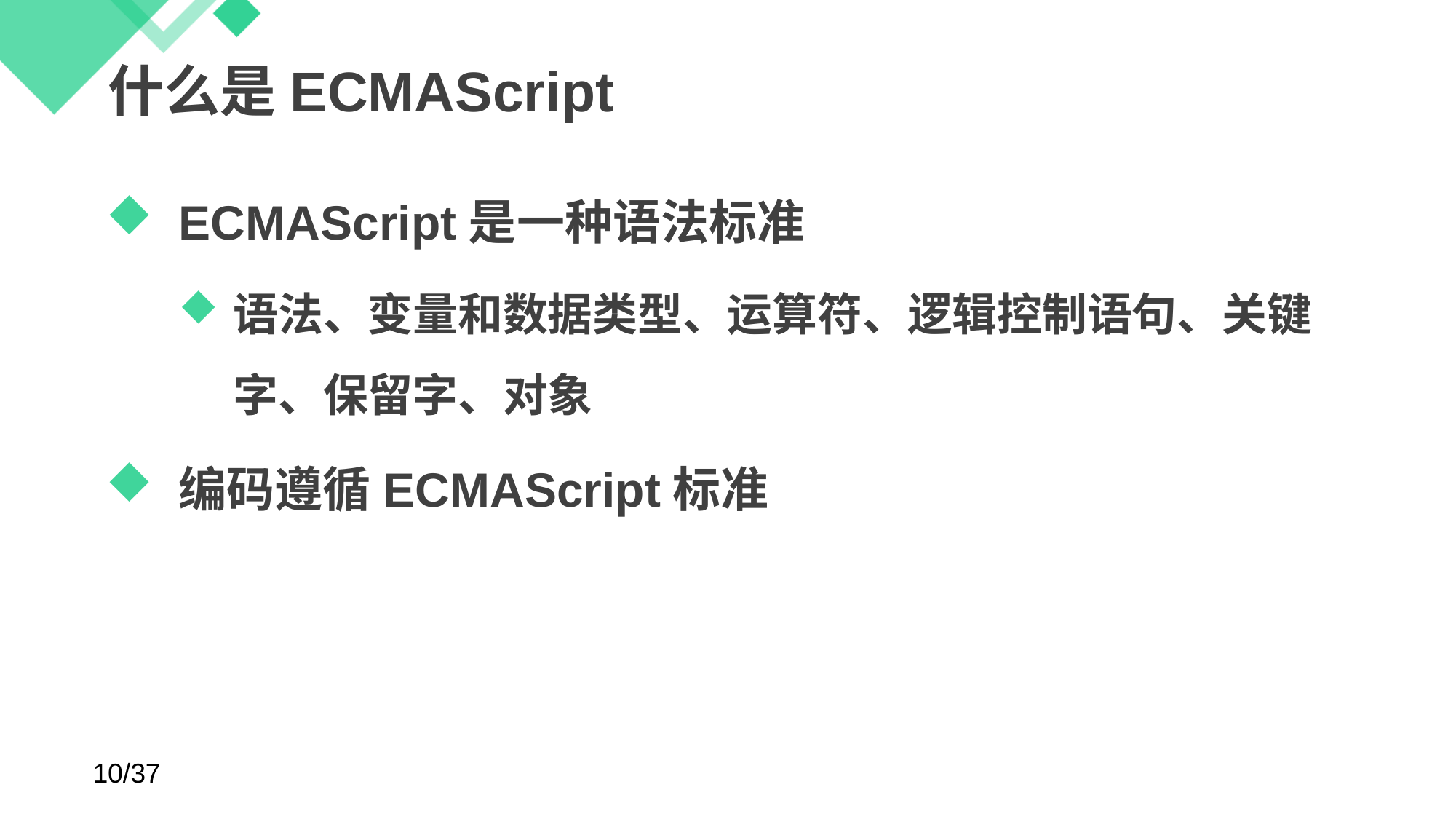

# 什么是ECMAScript
ECMAScript是一种语法标准
语法、变量和数据类型、运算符、逻辑控制语句、关键字、保留字、对象
编码遵循ECMAScript标准